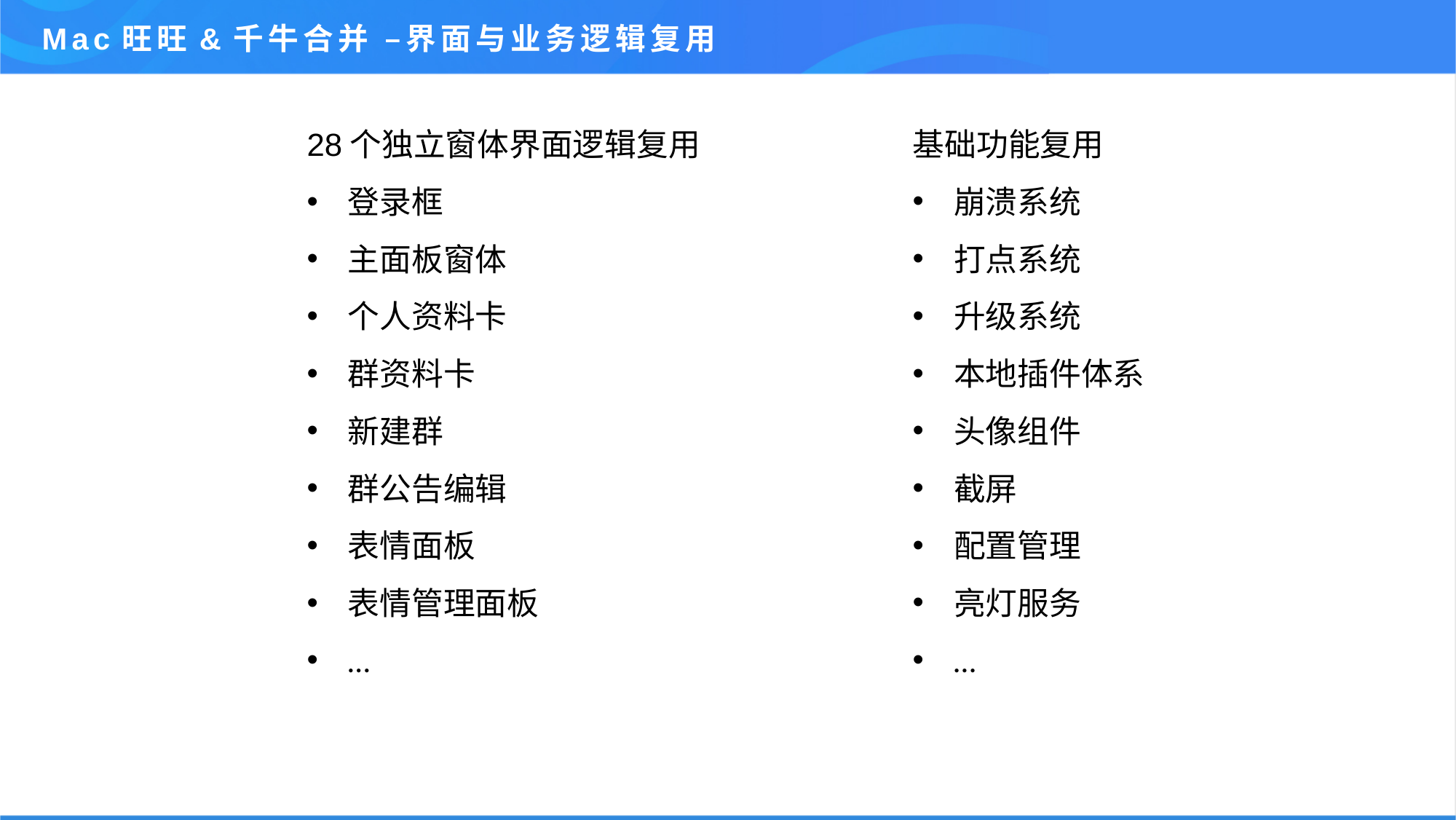

Mac旺旺&千牛合并 –界面与业务逻辑复用
28个独立窗体界面逻辑复用
登录框
主面板窗体
个人资料卡
群资料卡
新建群
群公告编辑
表情面板
表情管理面板
…

基础功能复用
崩溃系统
打点系统
升级系统
本地插件体系
头像组件
截屏
配置管理
亮灯服务
…